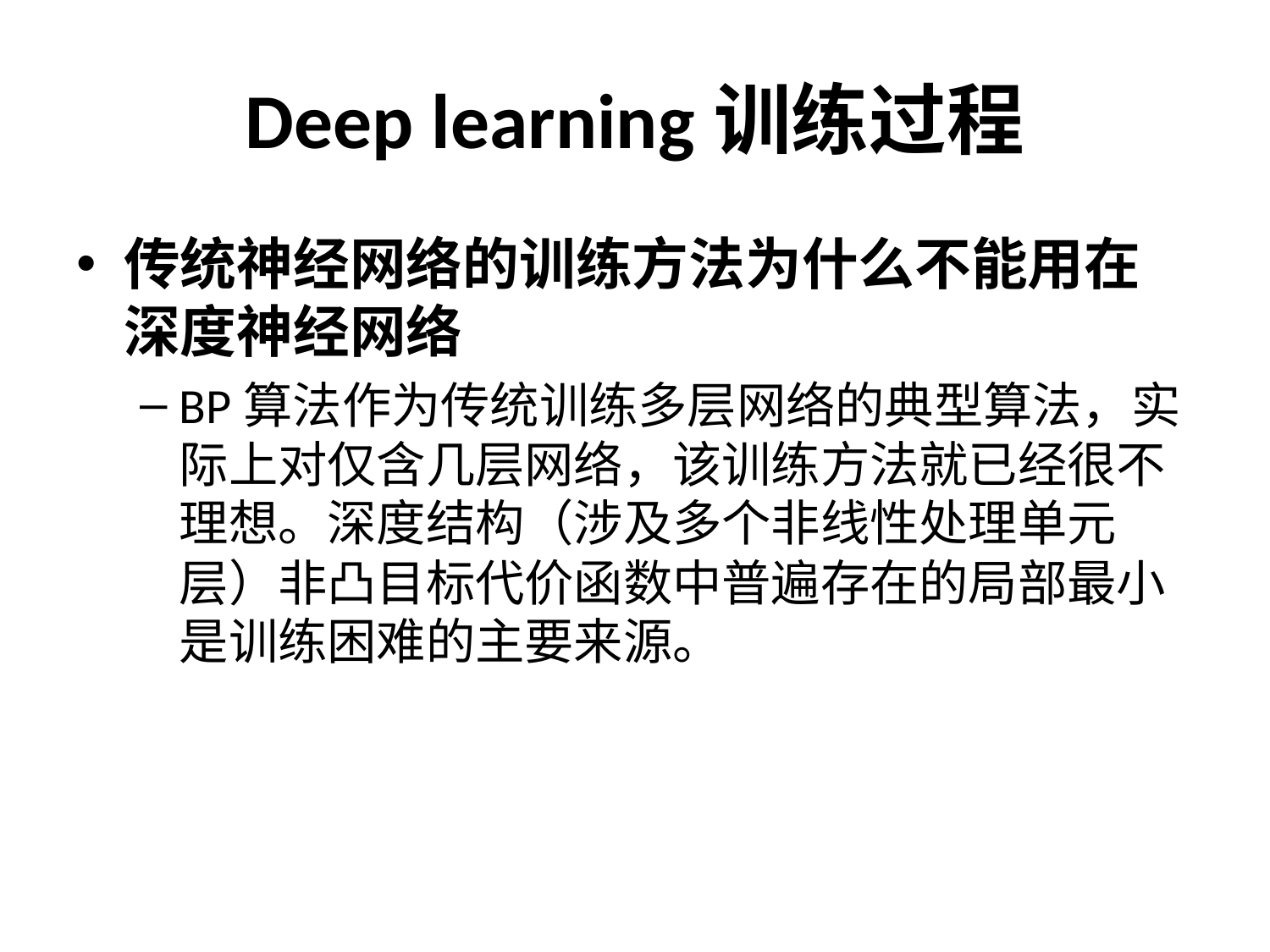

# Deep learning训练过程
传统神经网络的训练方法为什么不能用在深度神经网络
BP算法作为传统训练多层网络的典型算法，实际上对仅含几层网络，该训练方法就已经很不理想。深度结构（涉及多个非线性处理单元层）非凸目标代价函数中普遍存在的局部最小是训练困难的主要来源。